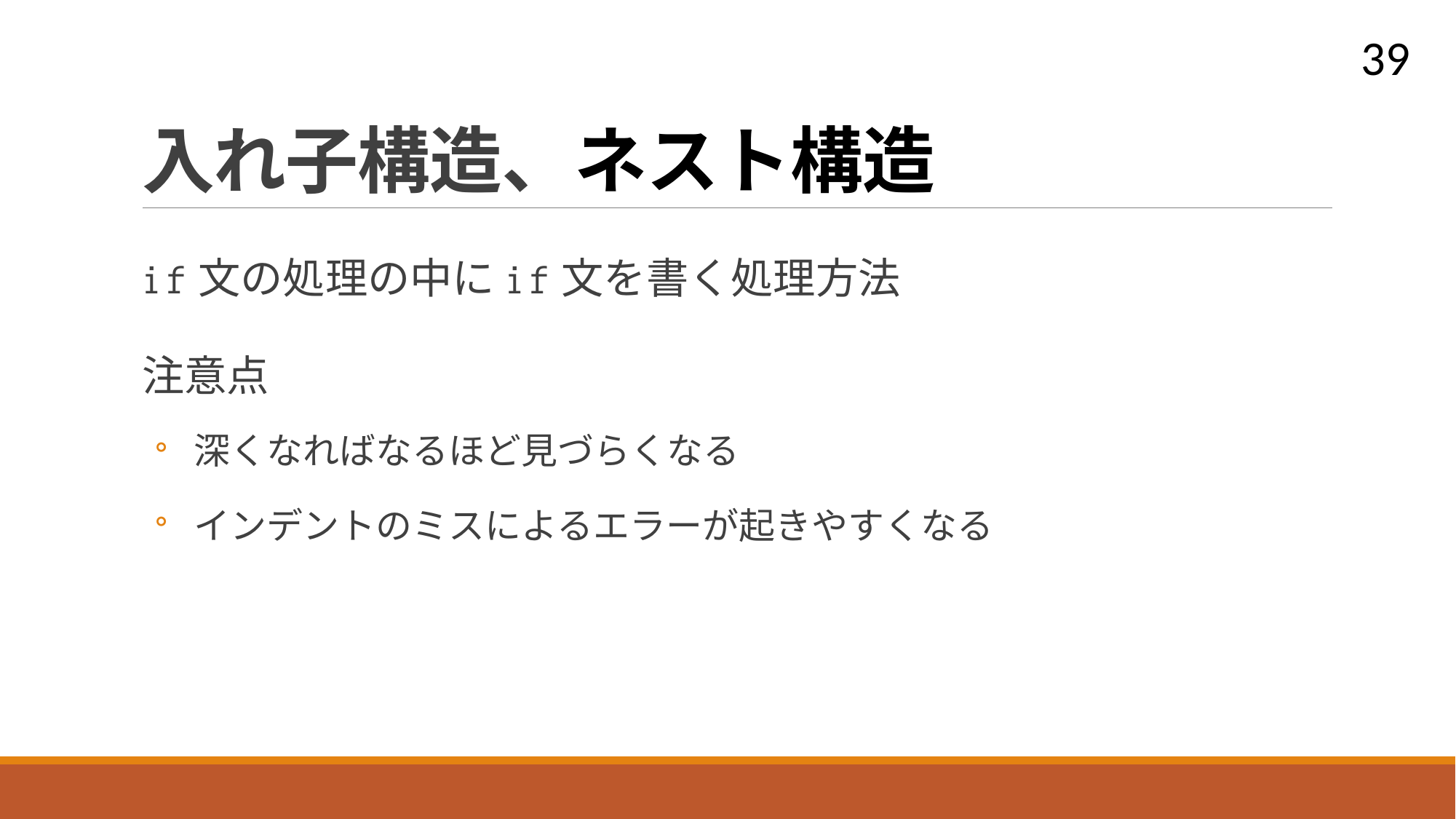

# 入れ子構造、ネスト構造
39
if文の処理の中にif文を書く処理方法
注意点
 深くなればなるほど見づらくなる
 インデントのミスによるエラーが起きやすくなる